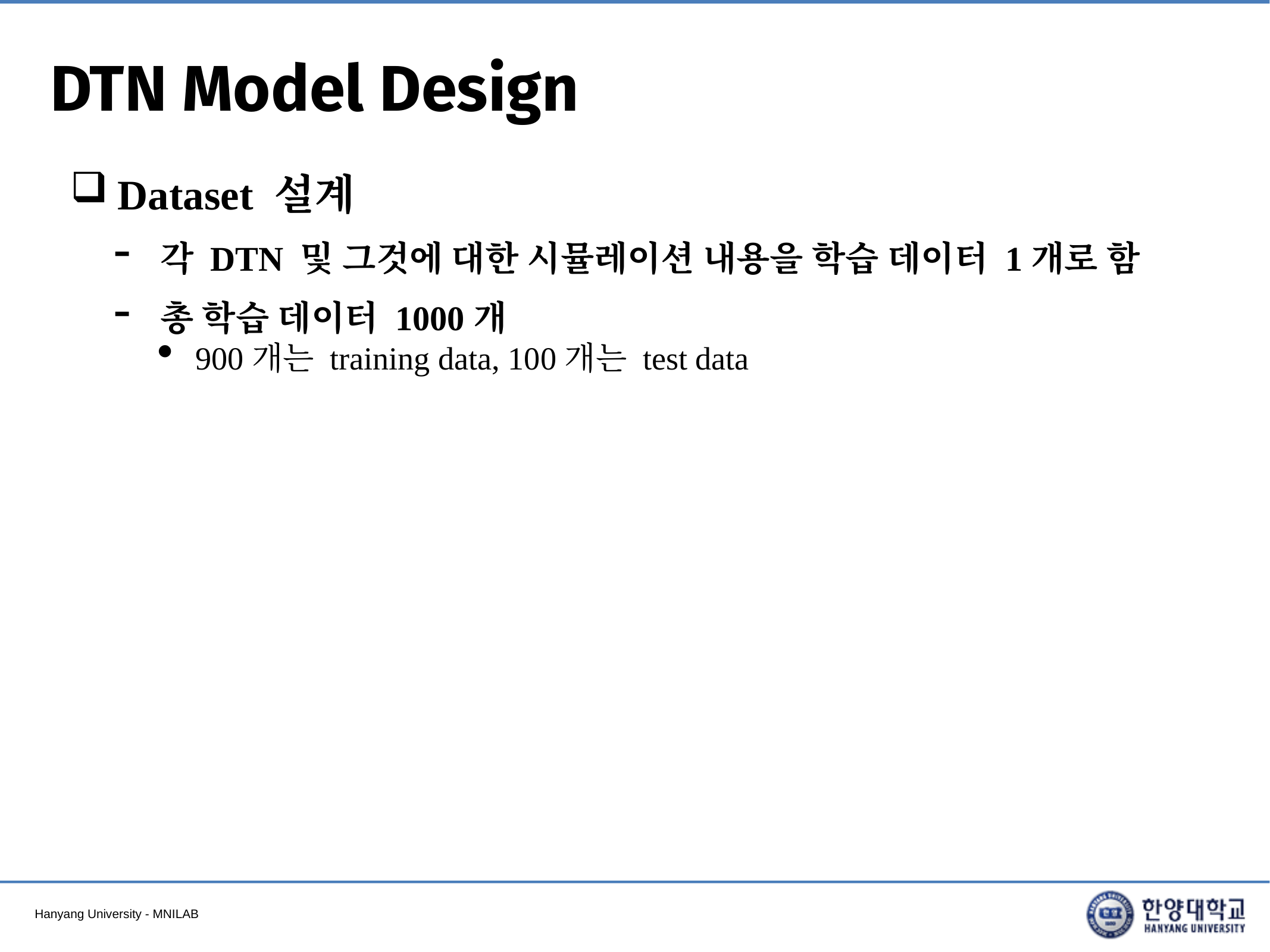

# DTN Model Design
Dataset 설계
각 DTN 및 그것에 대한 시뮬레이션 내용을 학습 데이터 1개로 함
총 학습 데이터 1000개
900개는 training data, 100개는 test data